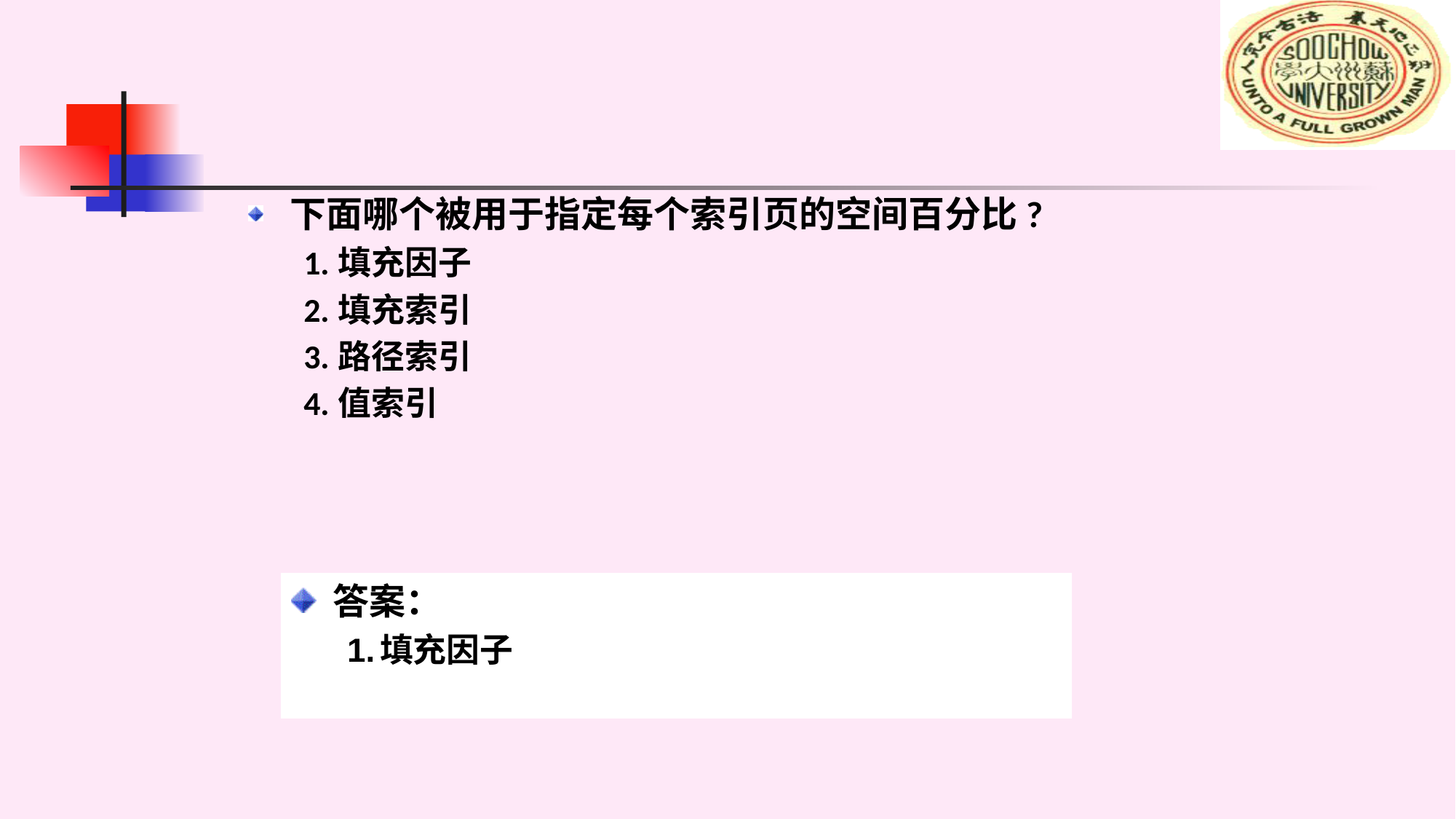

课间思考
下面哪个被用于指定每个索引页的空间百分比?
1.	填充因子
2.	填充索引
3.	路径索引
4.	值索引

答案：
1.	填充因子